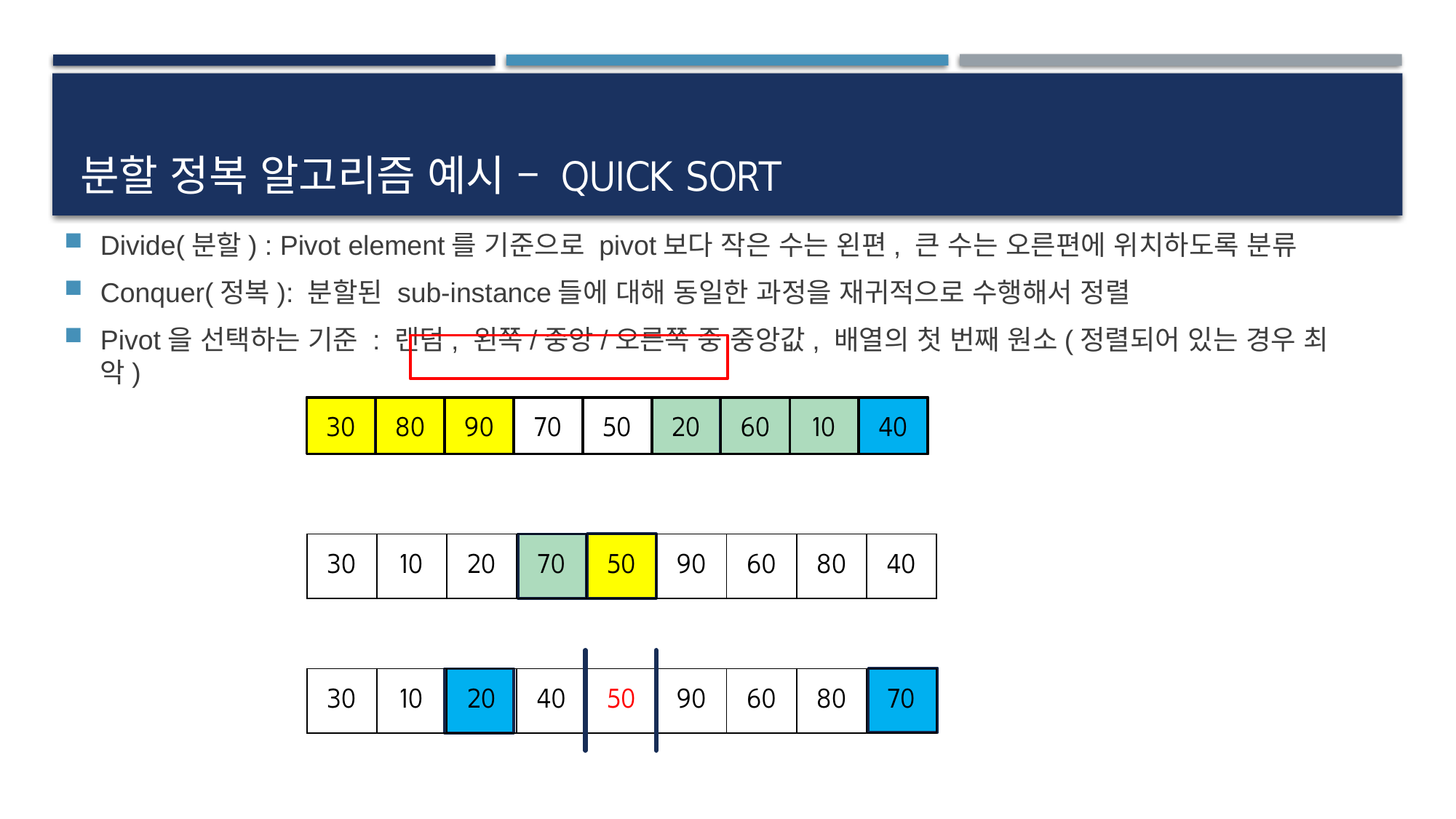

# 분할 정복 알고리즘 예시 – quick sort
Divide(분할) : Pivot element를 기준으로 pivot보다 작은 수는 왼편, 큰 수는 오른편에 위치하도록 분류
Conquer(정복): 분할된 sub-instance들에 대해 동일한 과정을 재귀적으로 수행해서 정렬
Pivot을 선택하는 기준 : 랜덤, 왼쪽/중앙/오른쪽 중 중앙값, 배열의 첫 번째 원소(정렬되어 있는 경우 최악)

30

80

90
70
50

20

60

10

40

| 30 | 10 | 20 | 70 | 50 | 90 | 60 | 80 | 40 |
| --- | --- | --- | --- | --- | --- | --- | --- | --- |

| 30 | 10 | 20 | 40 | 50 | 90 | 60 | 80 | 70 |
| --- | --- | --- | --- | --- | --- | --- | --- | --- |